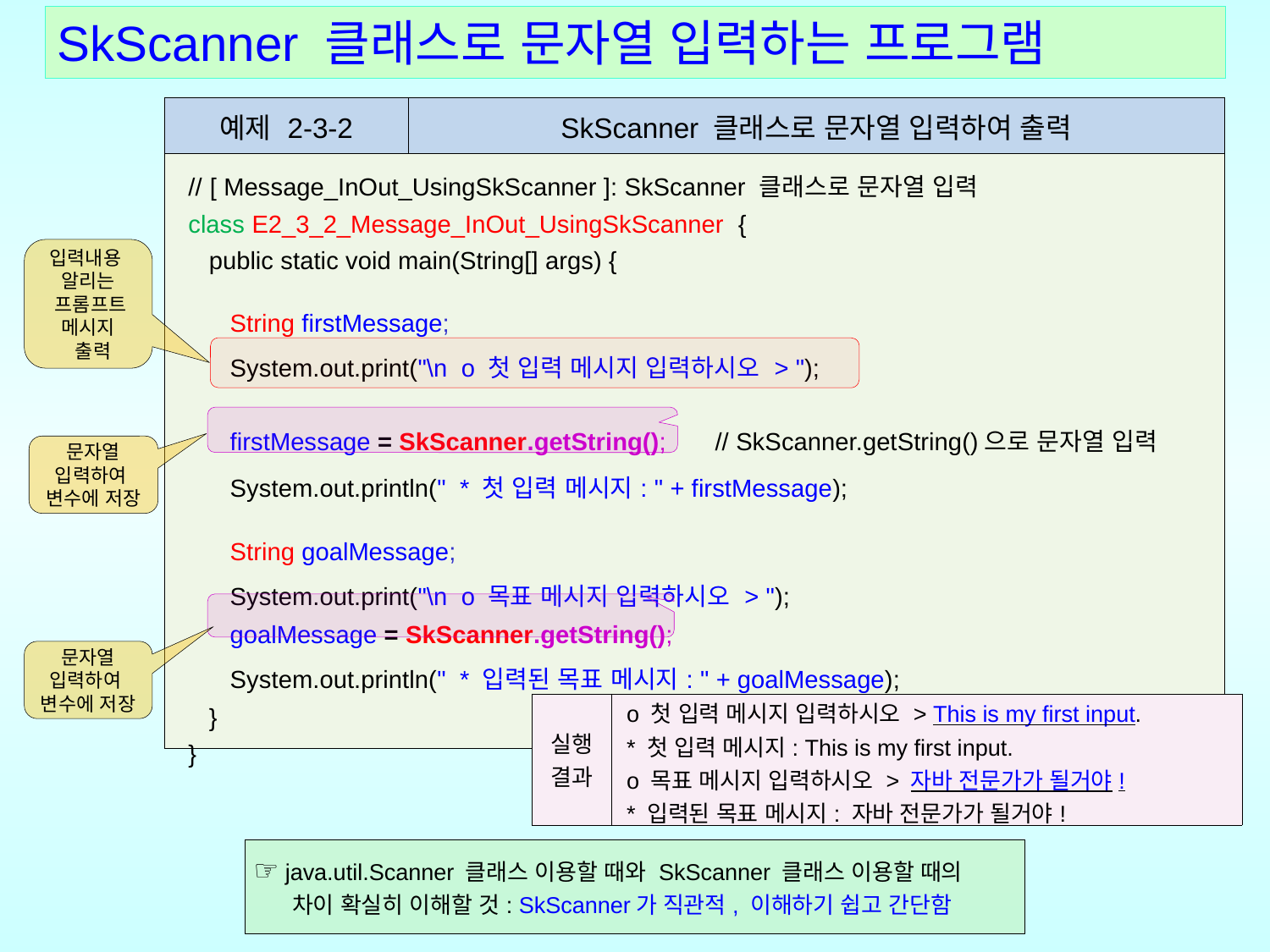

SkScanner 클래스로 문자열 입력하는 프로그램
| 예제 2-3-2 | SkScanner 클래스로 문자열 입력하여 출력 |
| --- | --- |
| // [ Message\_InOut\_UsingSkScanner ]: SkScanner 클래스로 문자열 입력 class E2\_3\_2\_Message\_InOut\_UsingSkScanner { public static void main(String[] args) { String firstMessage; System.out.print("\n o 첫 입력 메시지 입력하시오 > "); firstMessage = SkScanner.getString(); // SkScanner.getString()으로 문자열 입력 System.out.println(" \* 첫 입력 메시지: " + firstMessage); String goalMessage; System.out.print("\n o 목표 메시지 입력하시오 > "); goalMessage = SkScanner.getString(); System.out.println(" \* 입력된 목표 메시지: " + goalMessage); } } |  |
입력내용
알리는
 프롬프트
메시지
 출력

문자열
입력하여
변수에 저장

문자열
입력하여
변수에 저장
| 실행 결과 | o 첫 입력 메시지 입력하시오 > This is my first input. \* 첫 입력 메시지: This is my first input. o 목표 메시지 입력하시오 > 자바 전문가가 될거야! \* 입력된 목표 메시지: 자바 전문가가 될거야! |
| --- | --- |
| ☞ java.util.Scanner 클래스 이용할 때와 SkScanner 클래스 이용할 때의 차이 확실히 이해할 것: SkScanner가 직관적, 이해하기 쉽고 간단함 |
| --- |